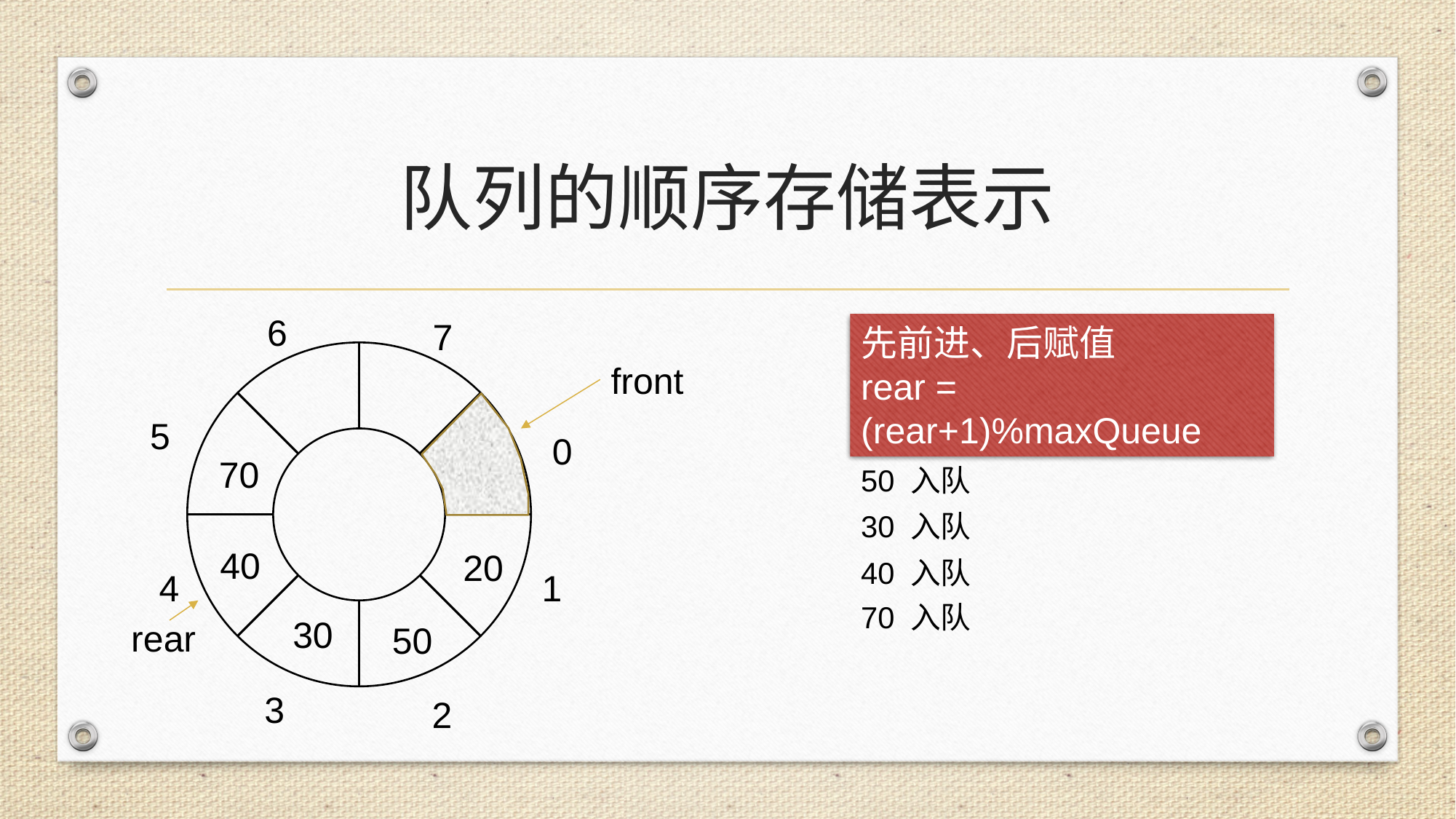

# 队列的顺序存储表示
6
7
先前进、后赋值
rear = (rear+1)%maxQueue

front

5
20 入队
0
70
50 入队
30 入队
40
20
40 入队
4
1
70 入队
rear
30
50
3
2